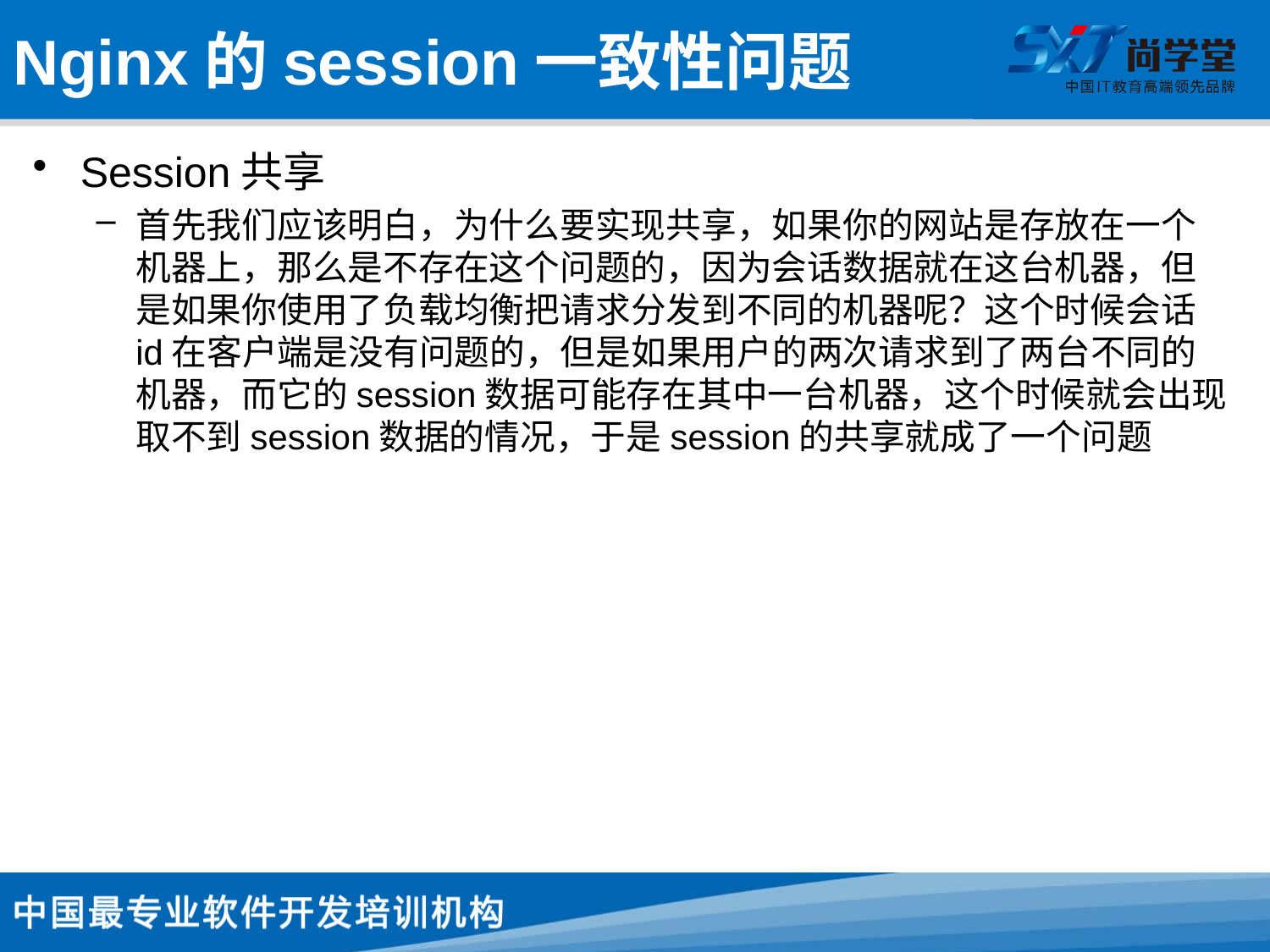

# Nginx的session一致性问题
Session共享
首先我们应该明白，为什么要实现共享，如果你的网站是存放在一个机器上，那么是不存在这个问题的，因为会话数据就在这台机器，但是如果你使用了负载均衡把请求分发到不同的机器呢？这个时候会话id在客户端是没有问题的，但是如果用户的两次请求到了两台不同的机器，而它的session数据可能存在其中一台机器，这个时候就会出现取不到session数据的情况，于是session的共享就成了一个问题